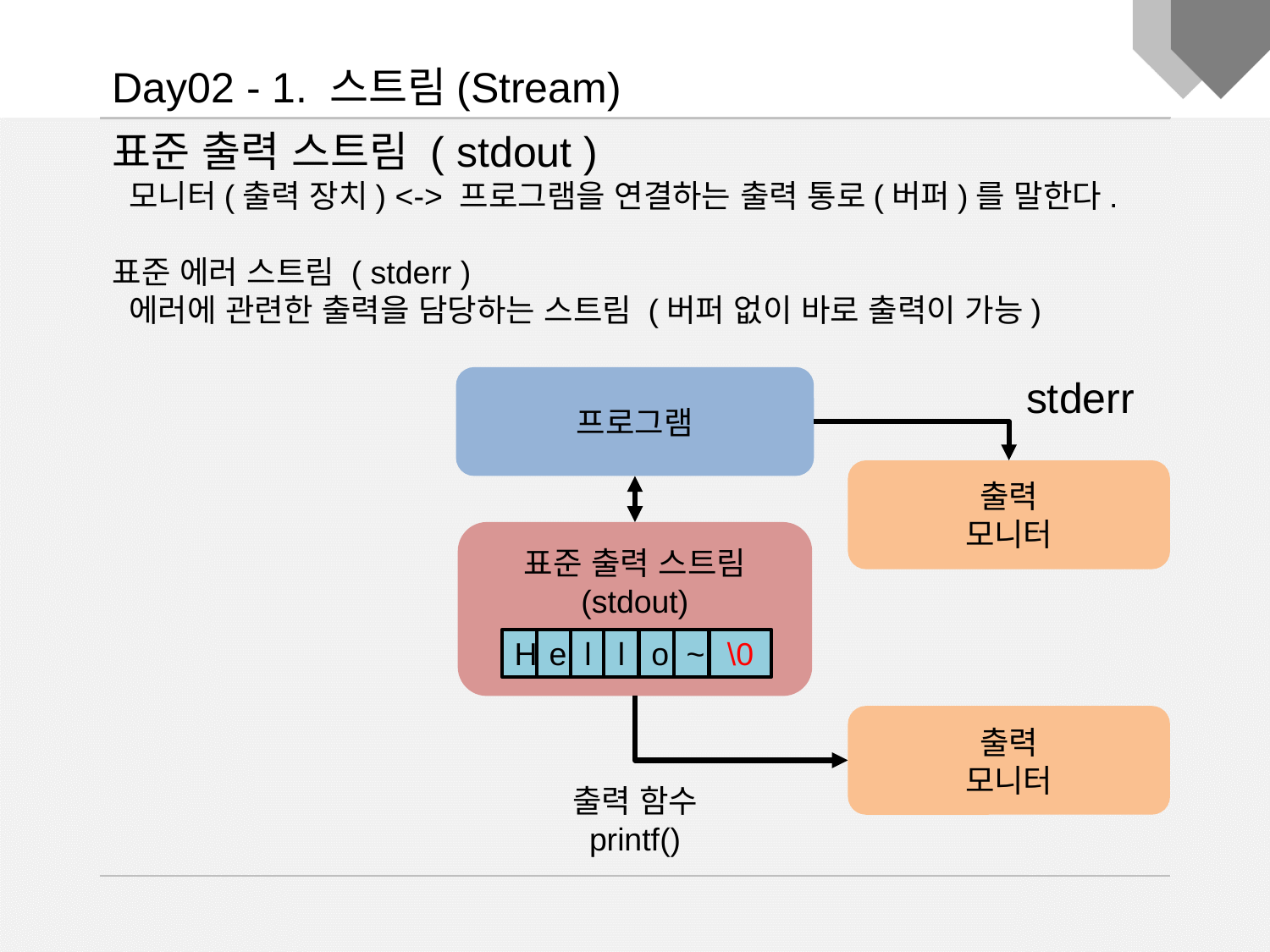

Day02 - 1. 스트림(Stream)
표준 출력 스트림 ( stdout )
 모니터(출력 장치) <-> 프로그램을 연결하는 출력 통로(버퍼)를 말한다.

표준 에러 스트림 ( stderr )
 에러에 관련한 출력을 담당하는 스트림 (버퍼 없이 바로 출력이 가능)

stderr
프로그램
출력
모니터
표준 출력 스트림
(stdout)

H
e
l
l
o
~
\0
출력
모니터
출력 함수
printf()